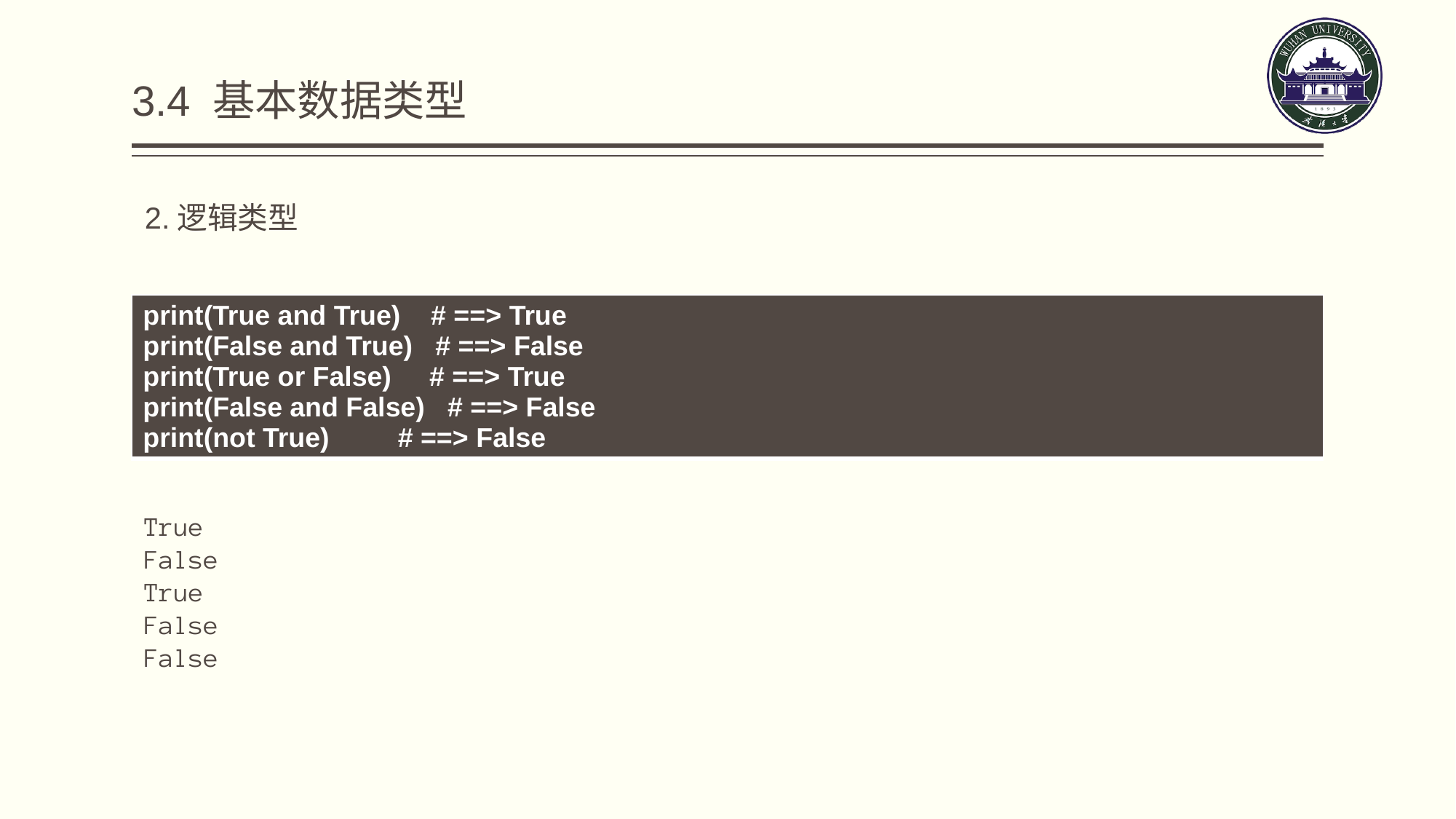

3.4 基本数据类型
2.逻辑类型
| print(True and True) # ==> True print(False and True) # ==> False print(True or False) # ==> True print(False and False) # ==> False print(not True) # ==> False |
| --- |
True
False
True
False
False